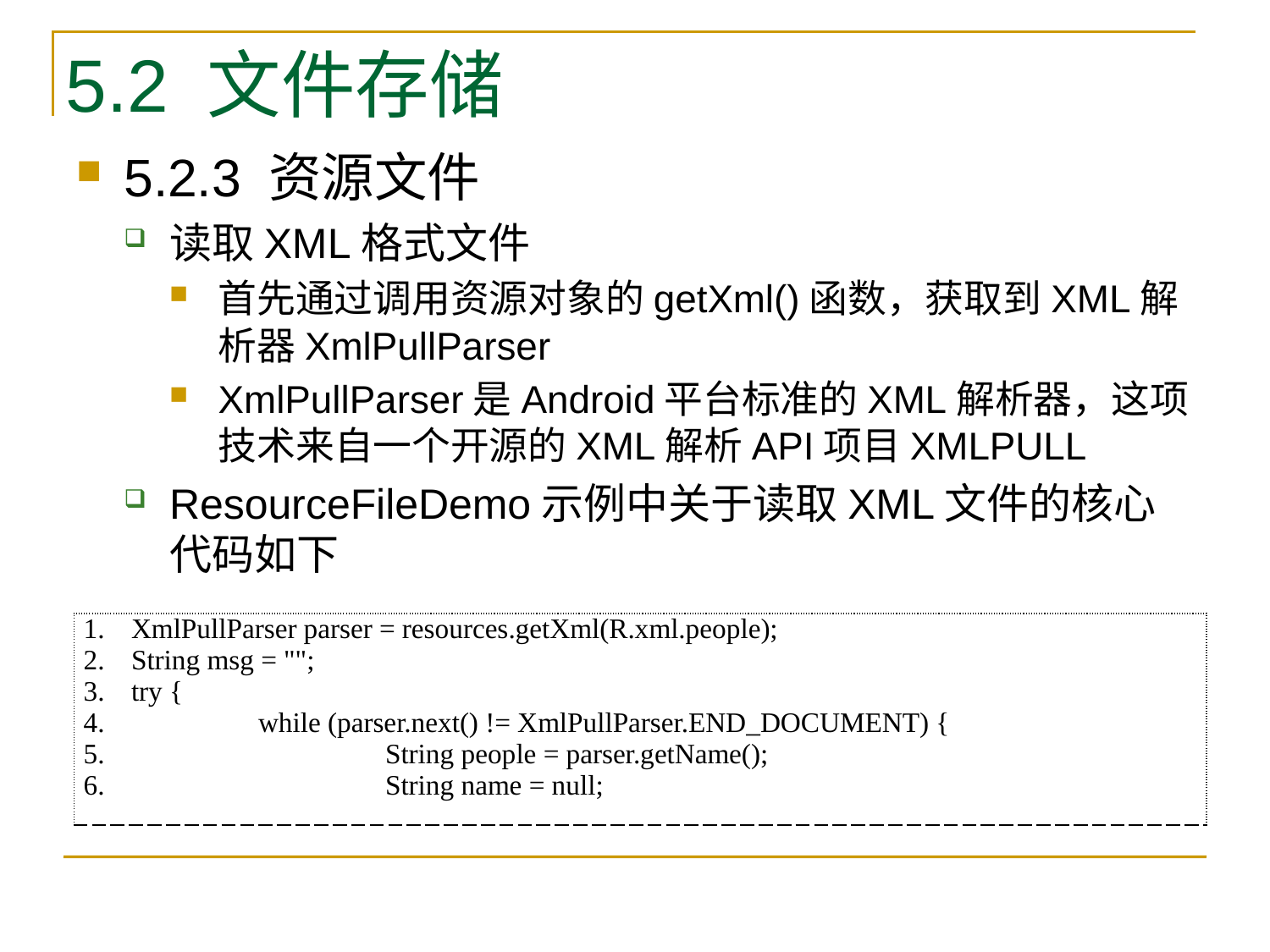

# 5.2 文件存储
5.2.3 资源文件
读取XML格式文件
首先通过调用资源对象的getXml()函数，获取到XML解析器XmlPullParser
XmlPullParser是Android平台标准的XML解析器，这项技术来自一个开源的XML解析API项目XMLPULL
ResourceFileDemo示例中关于读取XML文件的核心代码如下

| XmlPullParser parser = resources.getXml(R.xml.people); String msg = ""; try { while (parser.next() != XmlPullParser.END\_DOCUMENT) { String people = parser.getName(); String name = null; |
| --- |